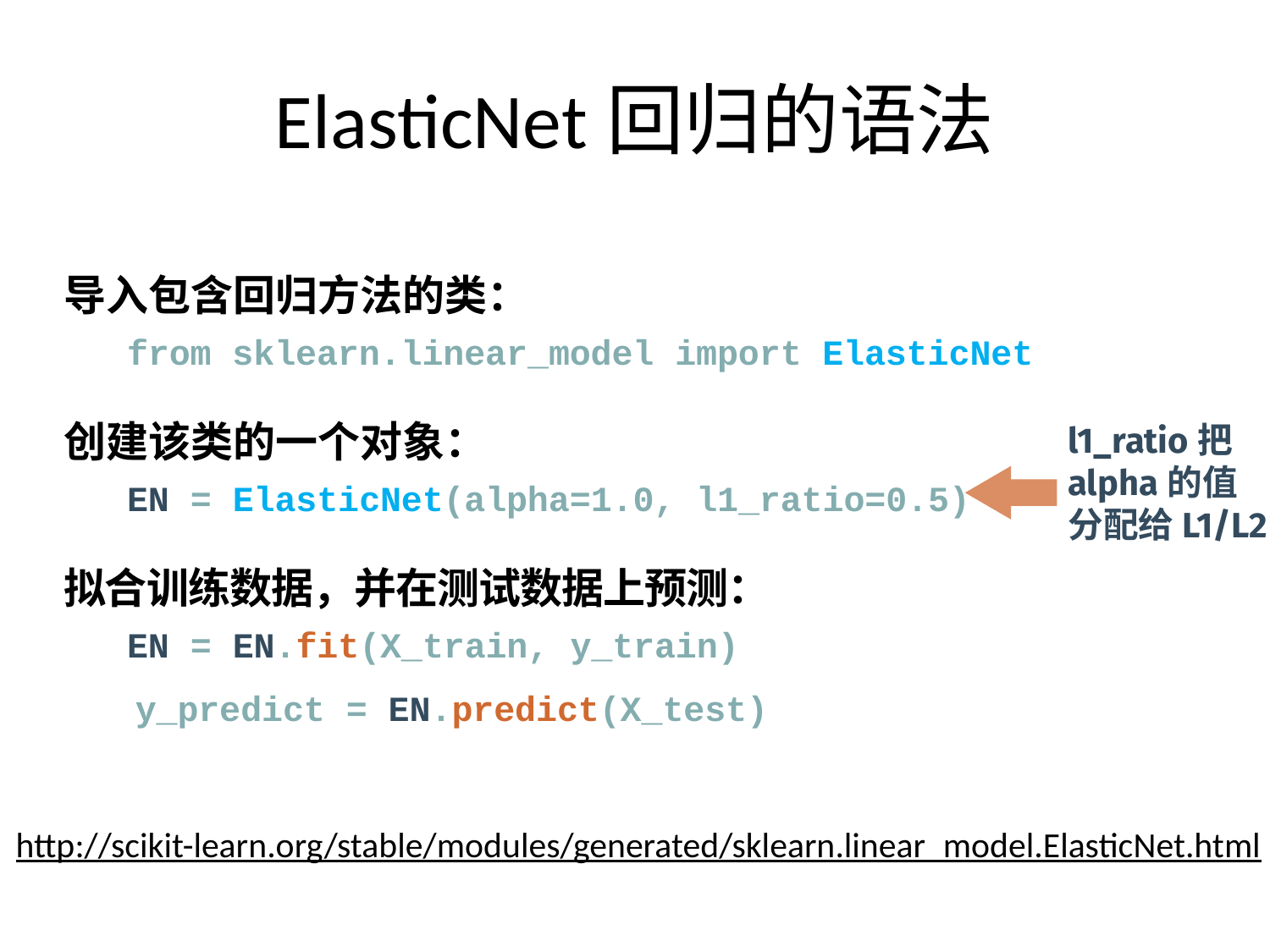

# ElasticNet回归的语法
导入包含回归方法的类：
from sklearn.linear_model import ElasticNet

创建该类的一个对象：
EN = ElasticNet(alpha=1.0, l1_ratio=0.5)

拟合训练数据，并在测试数据上预测：
EN = EN.fit(X_train, y_train)
  y_predict = EN.predict(X_test)
l1_ratio把alpha的值分配给L1/L2

http://scikit-learn.org/stable/modules/generated/sklearn.linear_model.ElasticNet.html